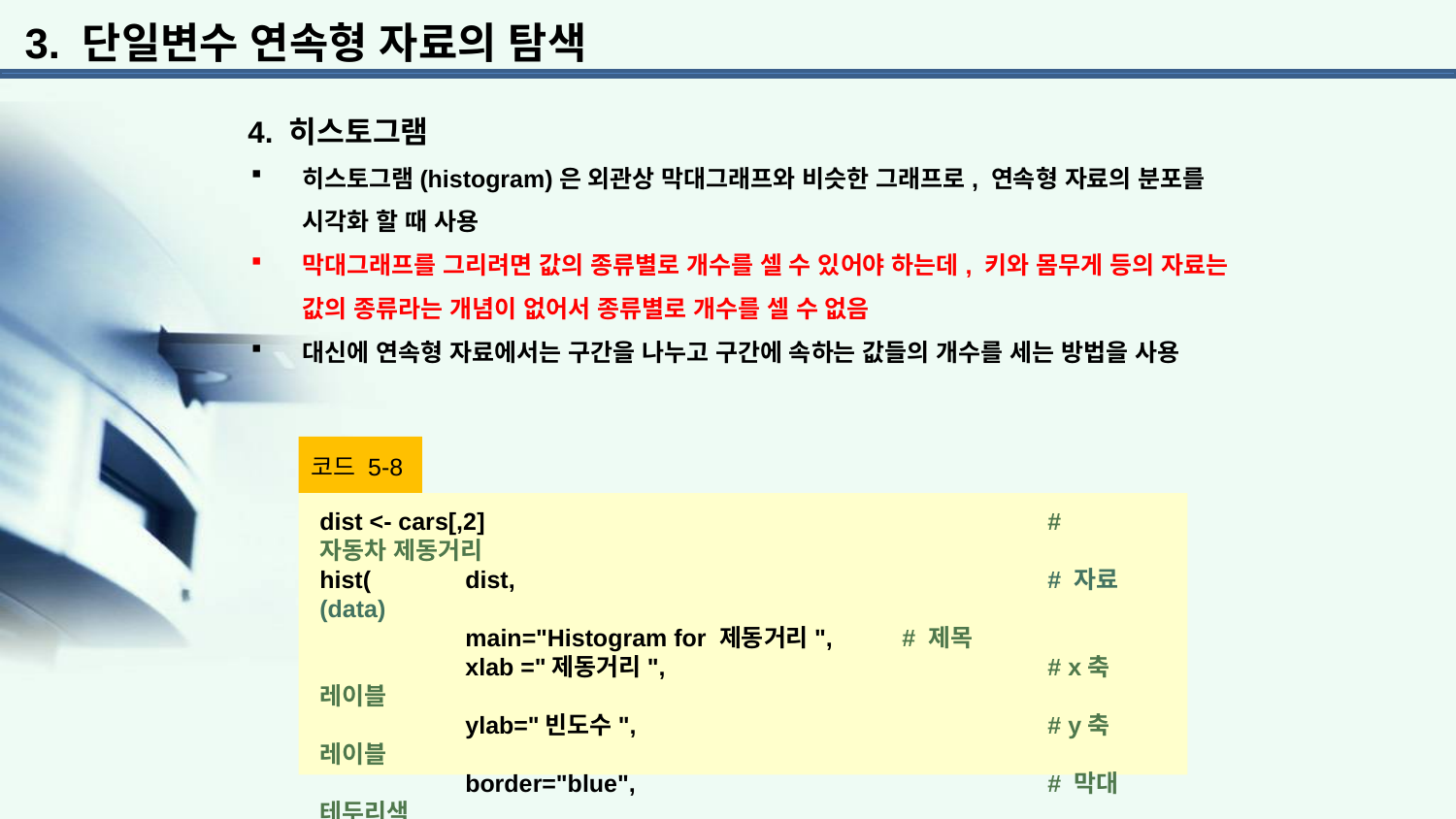

3. 단일변수 연속형 자료의 탐색
4. 히스토그램
히스토그램(histogram)은 외관상 막대그래프와 비슷한 그래프로, 연속형 자료의 분포를 시각화 할 때 사용
막대그래프를 그리려면 값의 종류별로 개수를 셀 수 있어야 하는데, 키와 몸무게 등의 자료는 값의 종류라는 개념이 없어서 종류별로 개수를 셀 수 없음
대신에 연속형 자료에서는 구간을 나누고 구간에 속하는 값들의 개수를 세는 방법을 사용

코드 5-8

dist <- cars[,2] 				# 자동차 제동거리
hist(	dist,				# 자료(data)
 	main="Histogram for 제동거리", 	# 제목
 	xlab ="제동거리", 			# x축 레이블
 	ylab="빈도수", 			# y축 레이블
 	border="blue", 			# 막대 테두리색
 	col="green", 			# 막대 색
 	las=2, 				# x축 글씨 방향(0~3)
 	breaks=5) 			# 막대 개수 조절